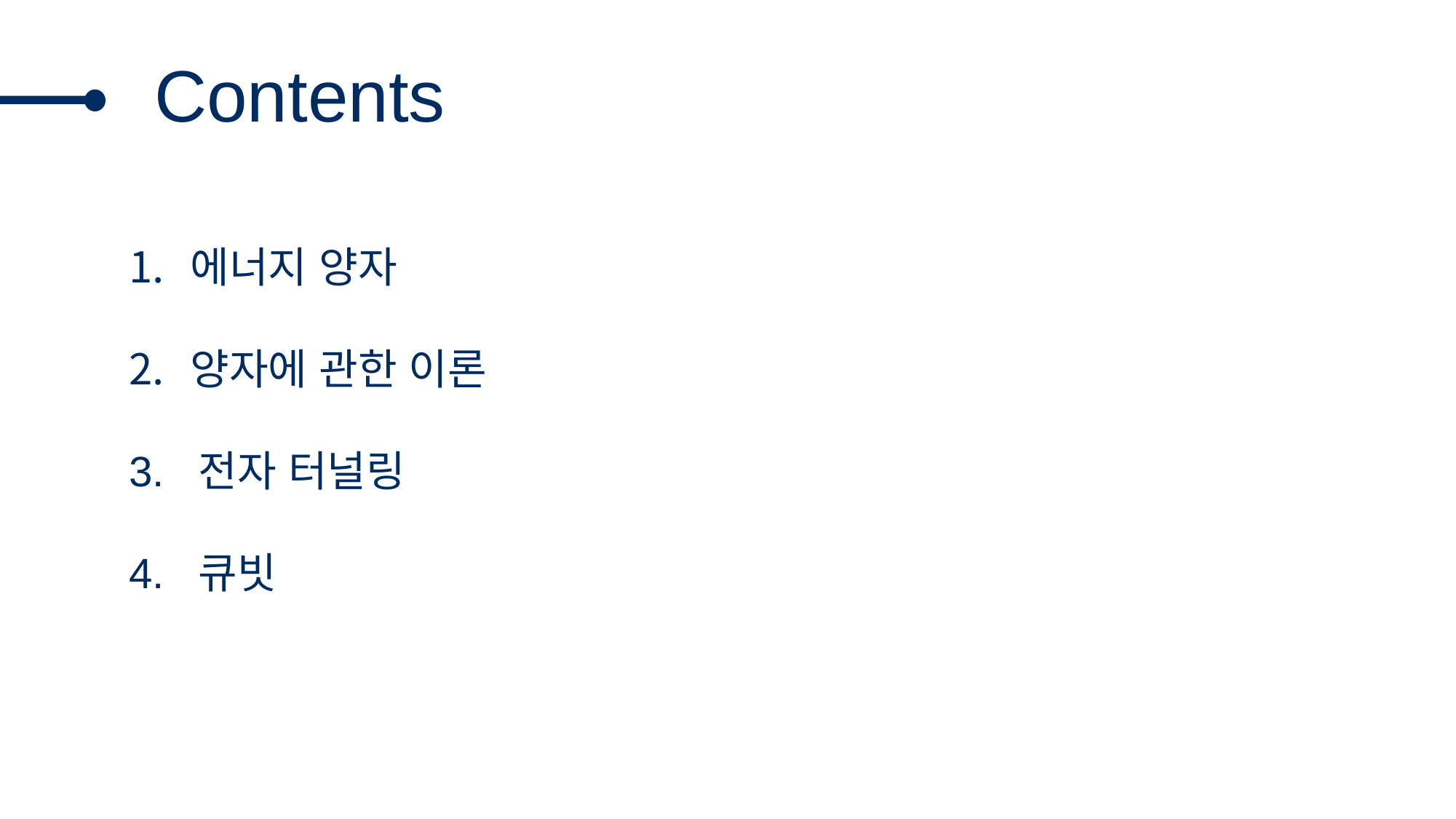

Contents

에너지 양자

양자에 관한 이론

3.  전자 터널링

4.  큐빗